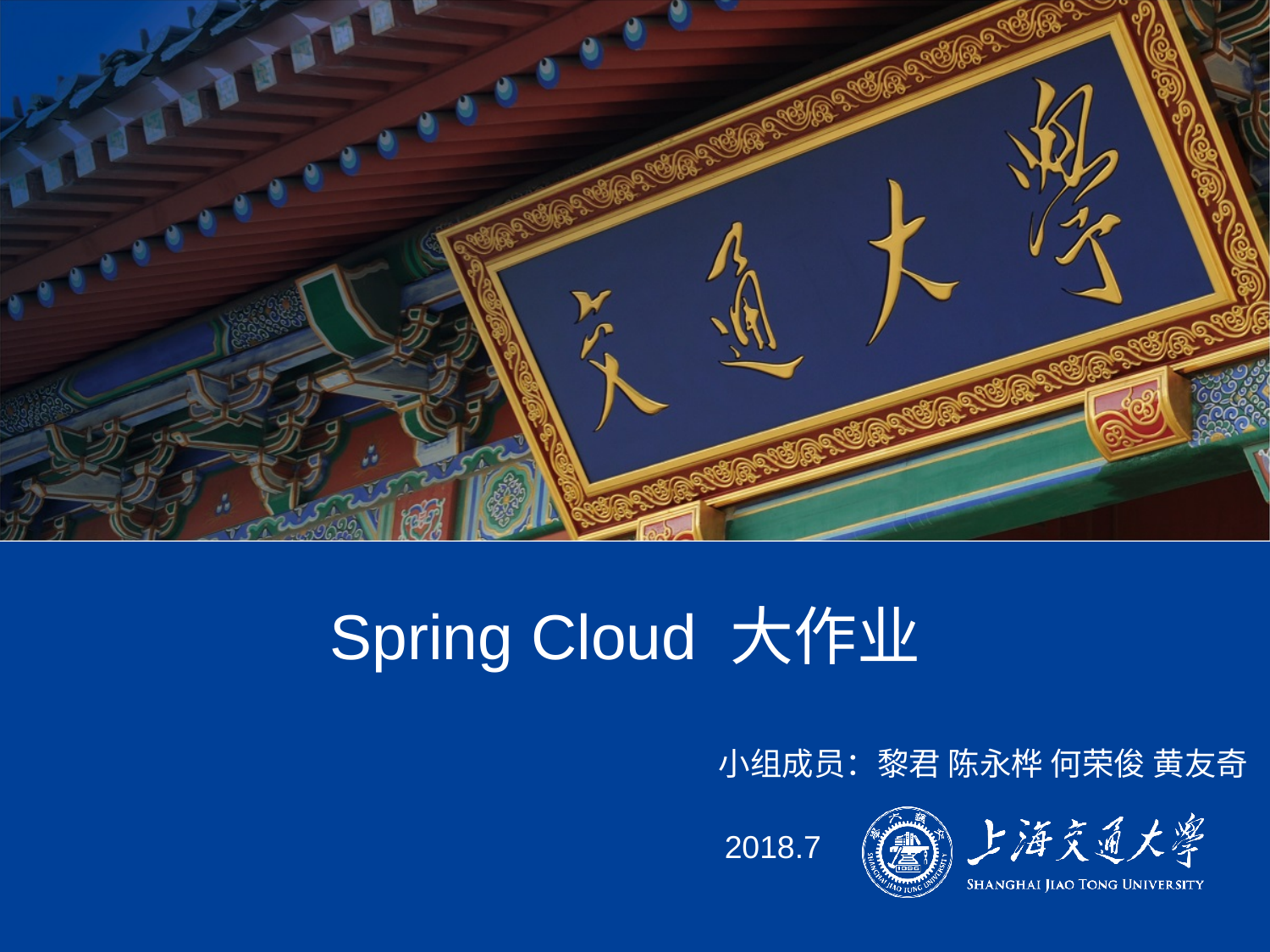

# Spring Cloud 大作业
小组成员：黎君 陈永桦 何荣俊 黄友奇
2018.7